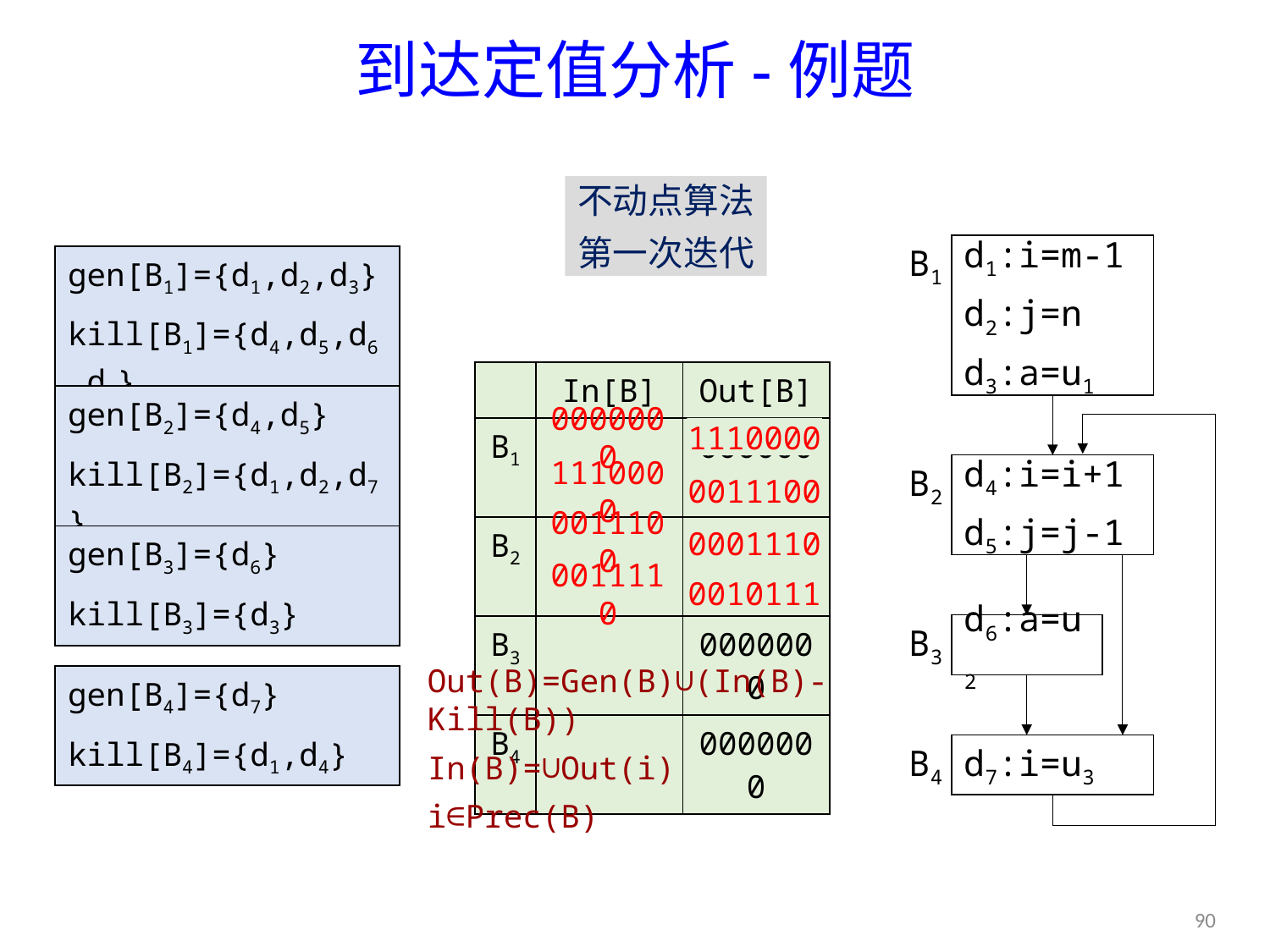

# 到达定值分析-例题
不动点算法
第一次迭代
B1
d1:i=m-1
d2:j=n
d3:a=u1

B2
d4:i=i+1
d5:j=j-1
B3
d6:a=u2
B4
d7:i=u3
| gen[B1]={d1,d2,d3} |
| --- |
| kill[B1]={d4,d5,d6,d7} |
|  | In[B] | Out[B] |
| --- | --- | --- |
| B1 |  | 0000000 |
| B2 |  | 0000000 |
| B3 |  | 0000000 |
| B4 |  | 0000000 |
| gen[B2]={d4,d5} |
| --- |
| kill[B2]={d1,d2,d7} |
0000000
1110000
1110000
0011100
0011100
0001110
| gen[B3]={d6} |
| --- |
| kill[B3]={d3} |
0011110
0010111
| gen[B4]={d7} |
| --- |
| kill[B4]={d1,d4} |
Out(B)=Gen(B)∪(In(B)-Kill(B))
In(B)=∪Out(i)
i∈Prec(B)
90